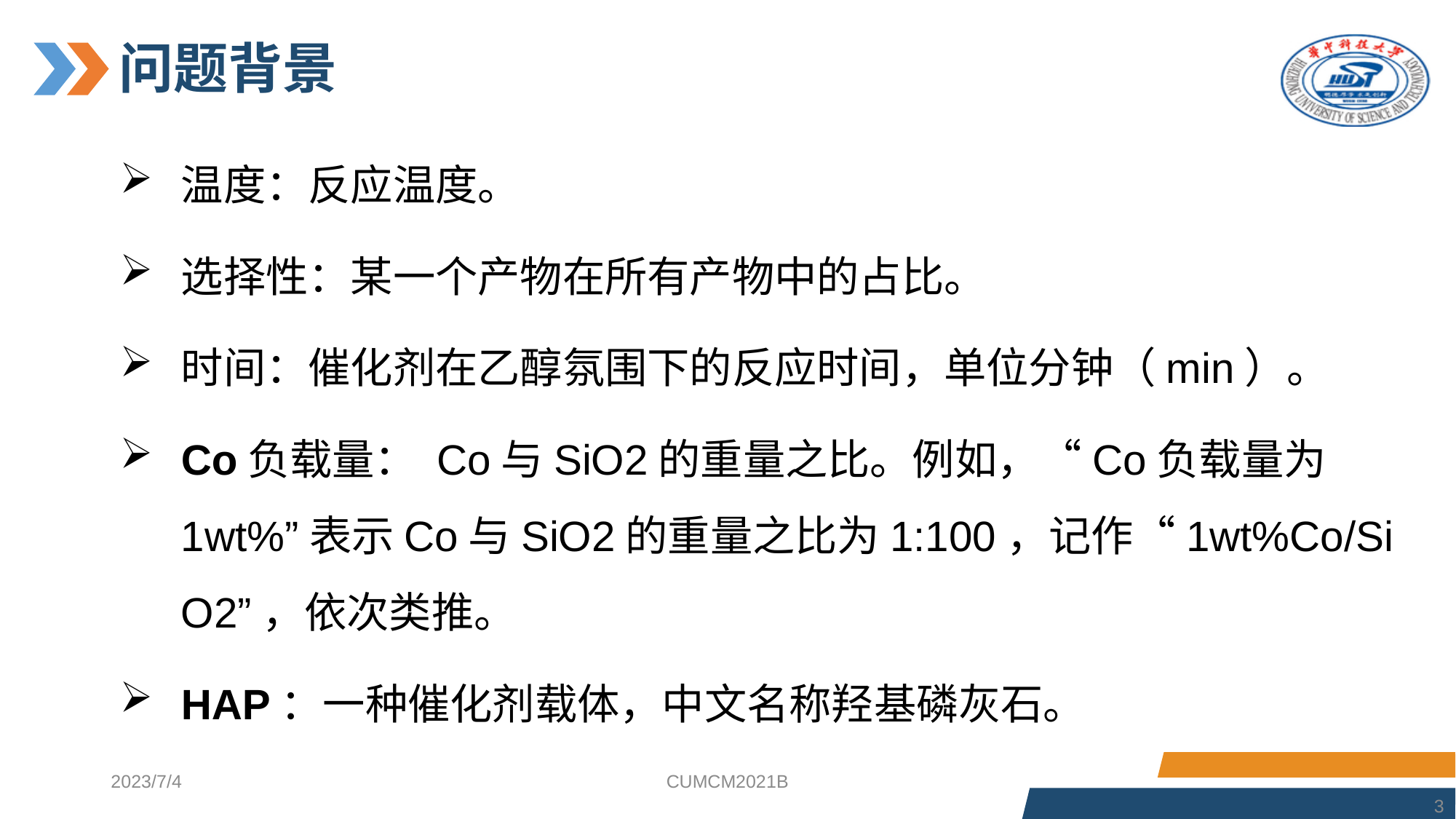

# 问题背景
温度：反应温度。
选择性：某一个产物在所有产物中的占比。
时间：催化剂在乙醇氛围下的反应时间，单位分钟（min）。
Co负载量： Co与SiO2的重量之比。例如，“Co负载量为1wt%”表示Co与SiO2的重量之比为1:100，记作“1wt%Co/SiO2”，依次类推。
HAP：一种催化剂载体，中文名称羟基磷灰石。
2023/7/4
CUMCM2021B
3